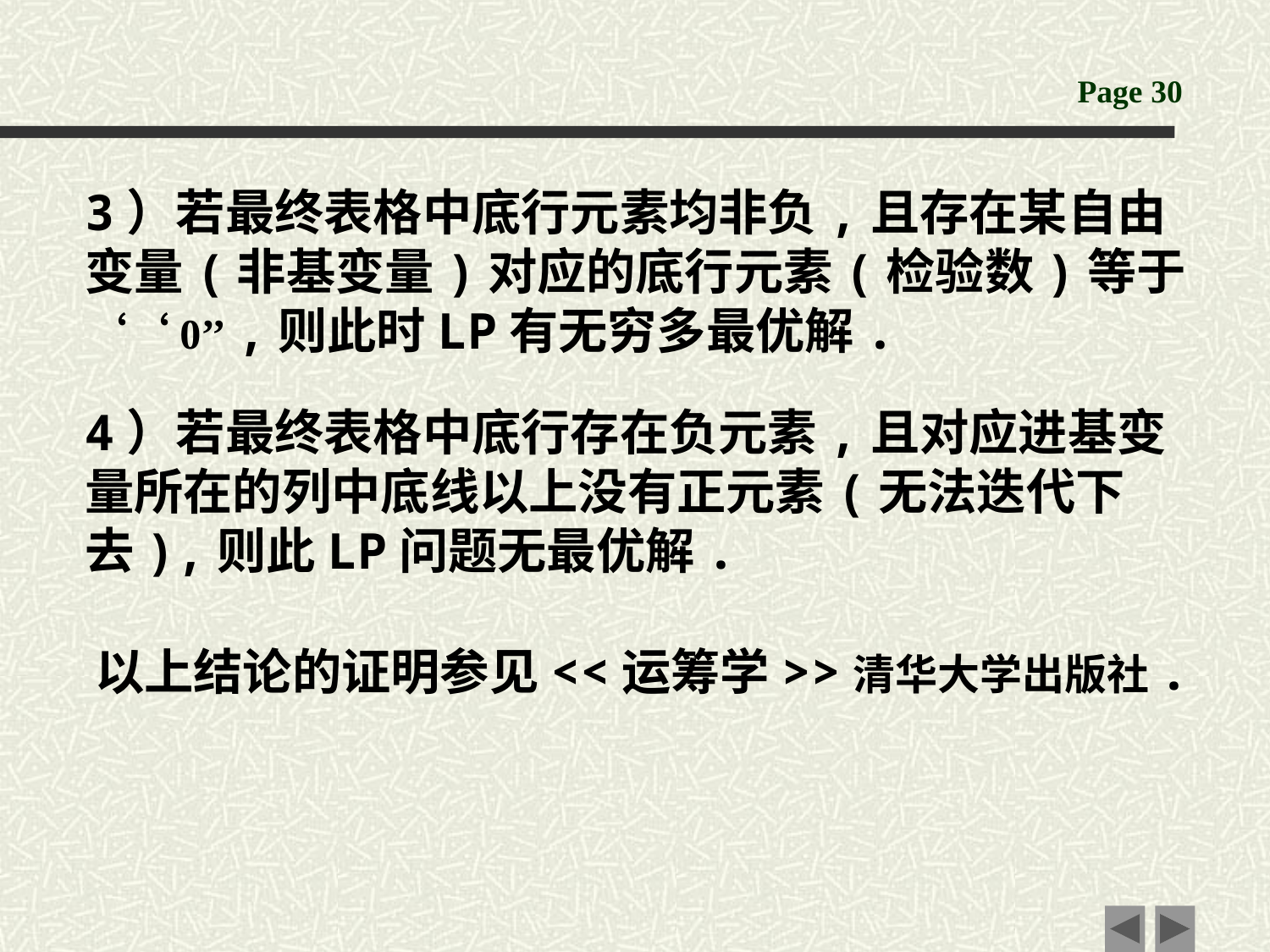

3）若最终表格中底行元素均非负,且存在某自由变量(非基变量)对应的底行元素(检验数)等于‘‘0’’ ,则此时LP有无穷多最优解.
4）若最终表格中底行存在负元素,且对应进基变量所在的列中底线以上没有正元素(无法迭代下去),则此LP问题无最优解.
以上结论的证明参见<<运筹学>>清华大学出版社.